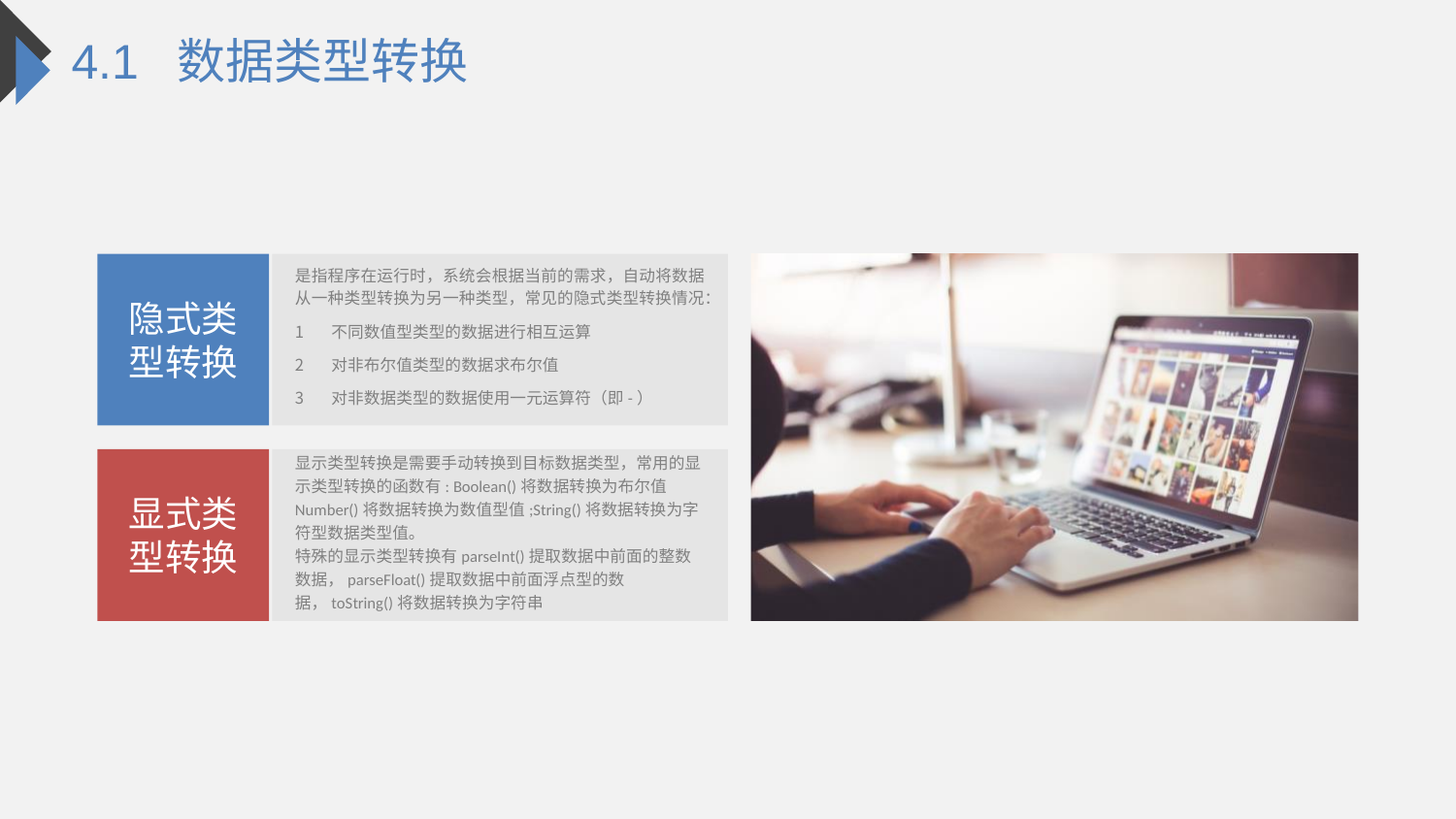

4.1  数据类型转换

隐式类型转换

是指程序在运行时，系统会根据当前的需求，自动将数据从一种类型转换为另一种类型，常见的隐式类型转换情况：
不同数值型类型的数据进行相互运算
对非布尔值类型的数据求布尔值
对非数据类型的数据使用一元运算符（即-）

显式类型转换

显示类型转换是需要手动转换到目标数据类型，常用的显示类型转换的函数有: Boolean()将数据转换为布尔值Number()将数据转换为数值型值;String()将数据转换为字符型数据类型值。
特殊的显示类型转换有parseInt()提取数据中前面的整数数据，parseFloat()提取数据中前面浮点型的数据，toString()将数据转换为字符串